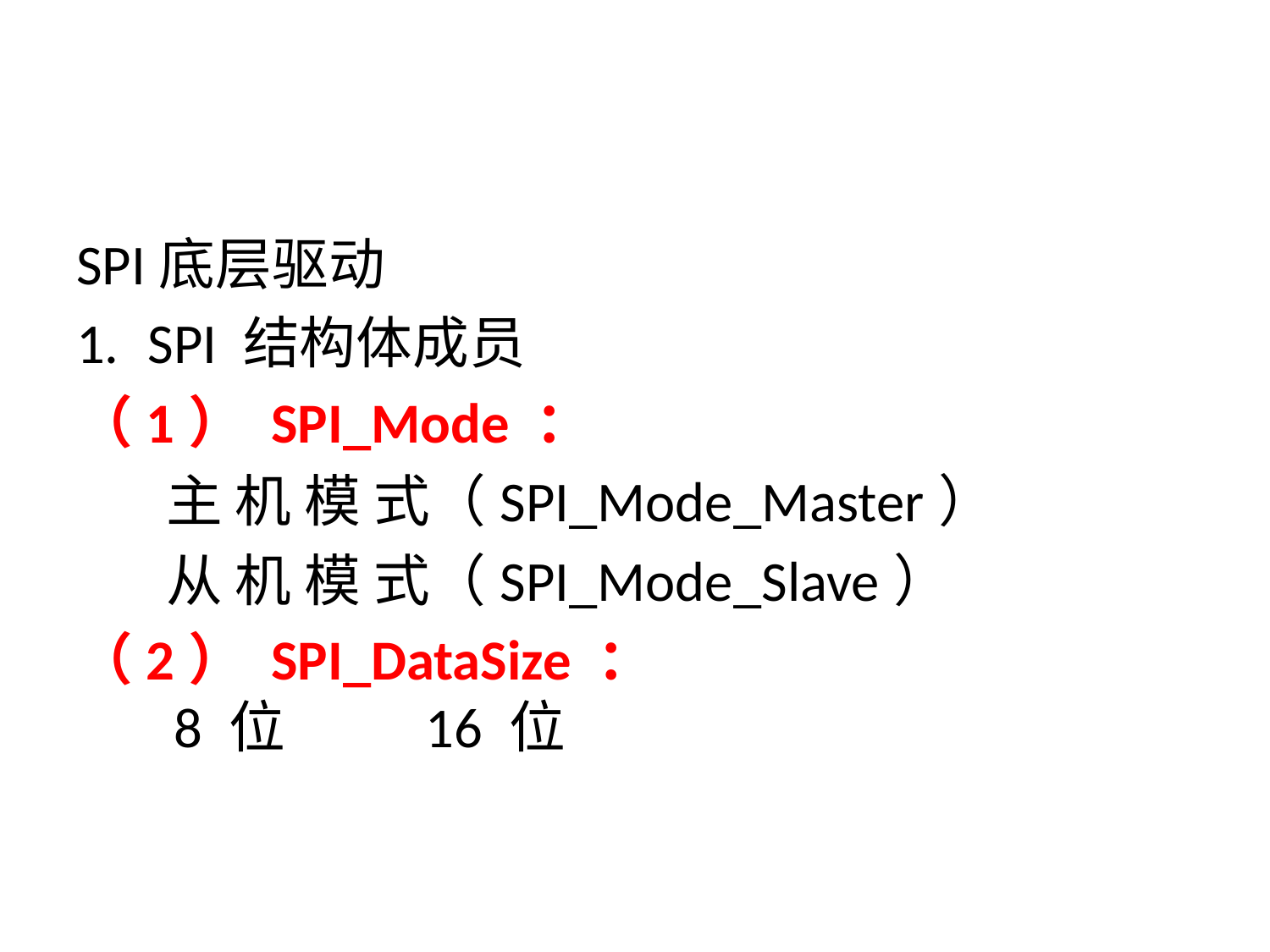

#
SPI底层驱动
SPI 结构体成员
（1） SPI_Mode ：
      主 机 模 式（SPI_Mode_Master）
      从 机 模 式（SPI_Mode_Slave）
（2） SPI_DataSize ：
 8 位          16 位